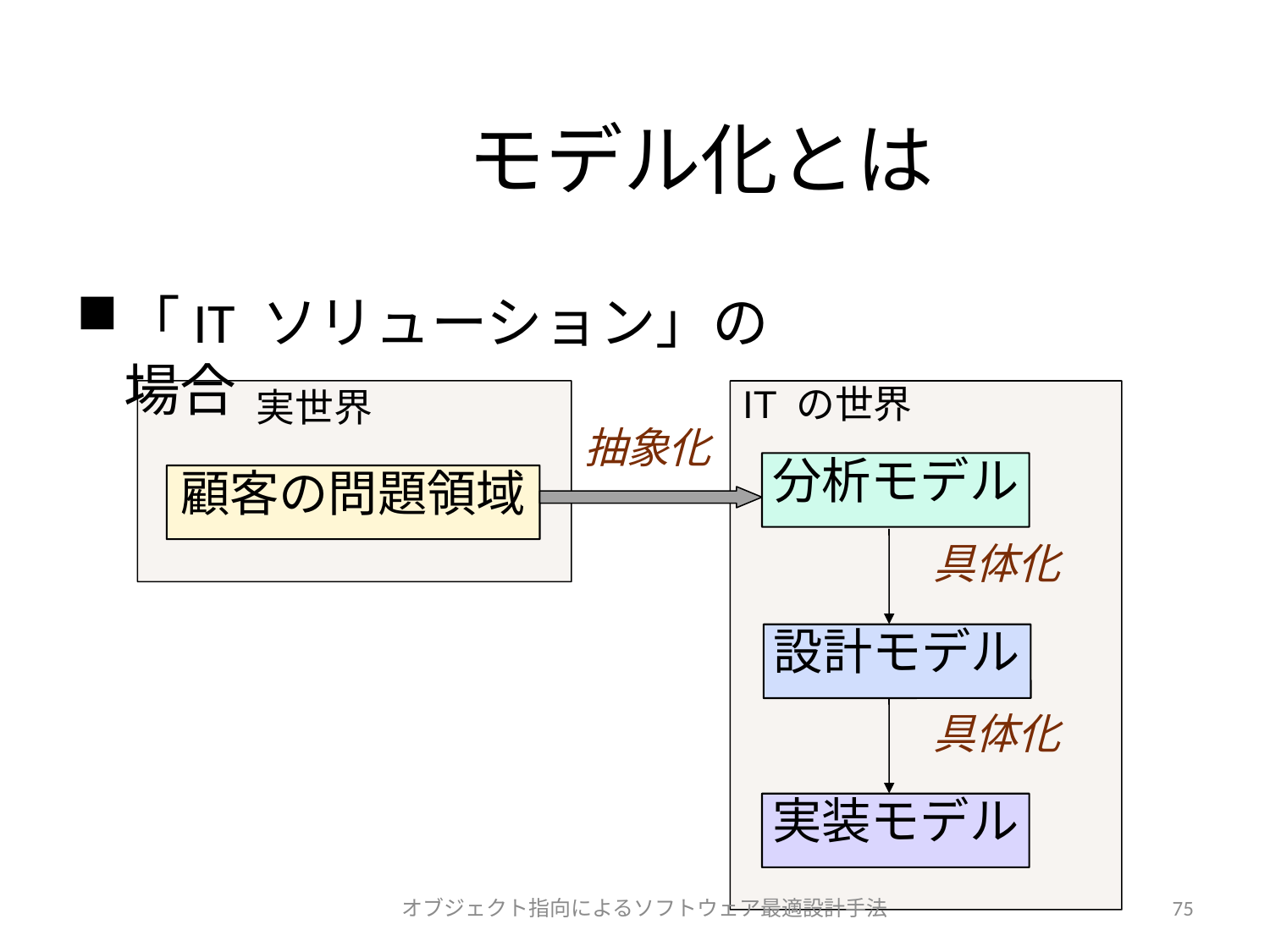

# モデル化とは
「IT ソリューション」の場合

IT の世界
実世界
抽象化

分析モデル

顧客の問題領域

具体化

設計モデル

具体化

実装モデル
オブジェクト指向によるソフトウェア最適設計手法
75